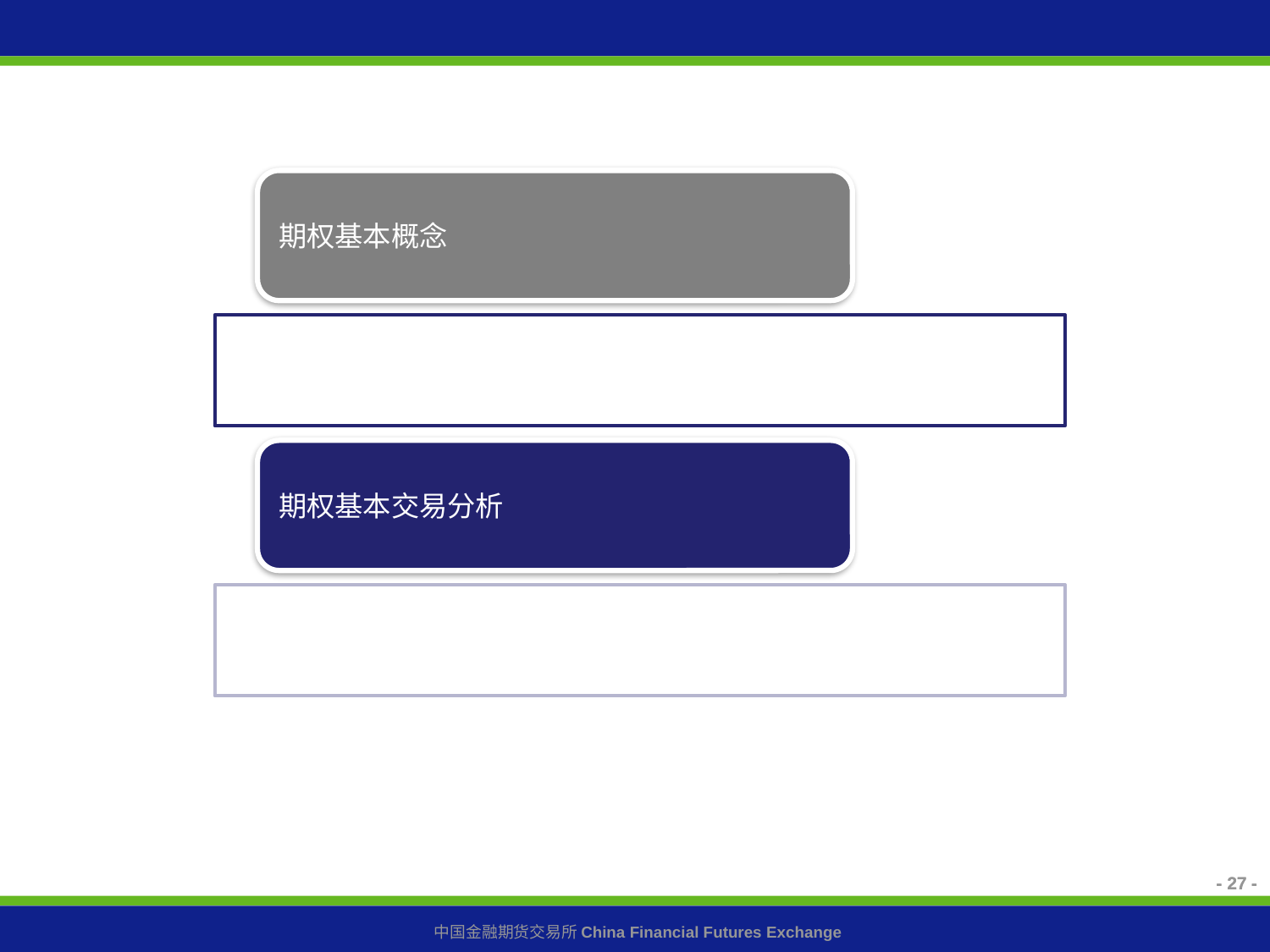

期权基本交易分析
期权基本概念
- 27 -
- 27 -